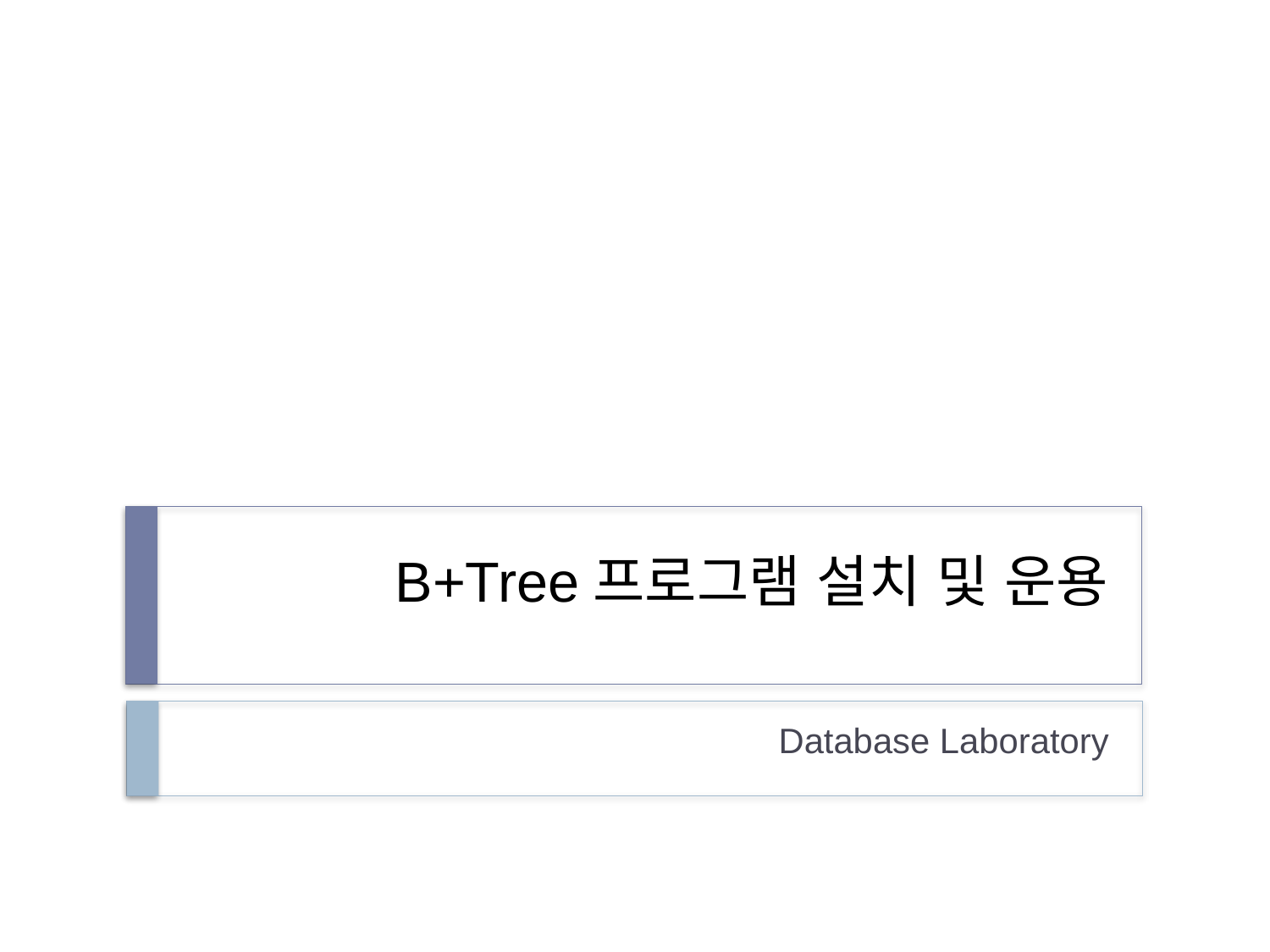

# B+Tree프로그램 설치 및 운용
Database Laboratory